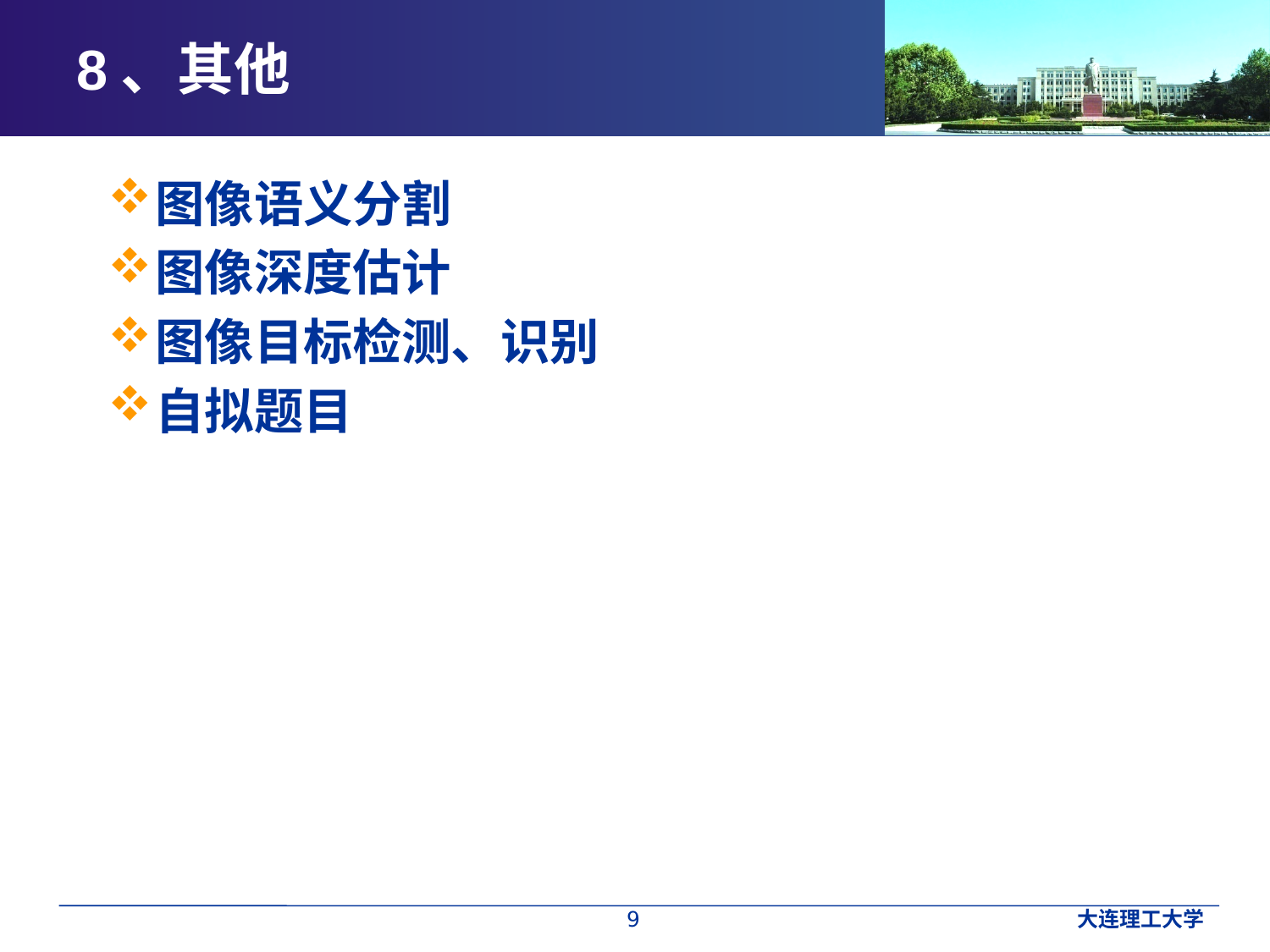

# 8、其他
图像语义分割
图像深度估计
图像目标检测、识别
自拟题目

大连理工大学
9